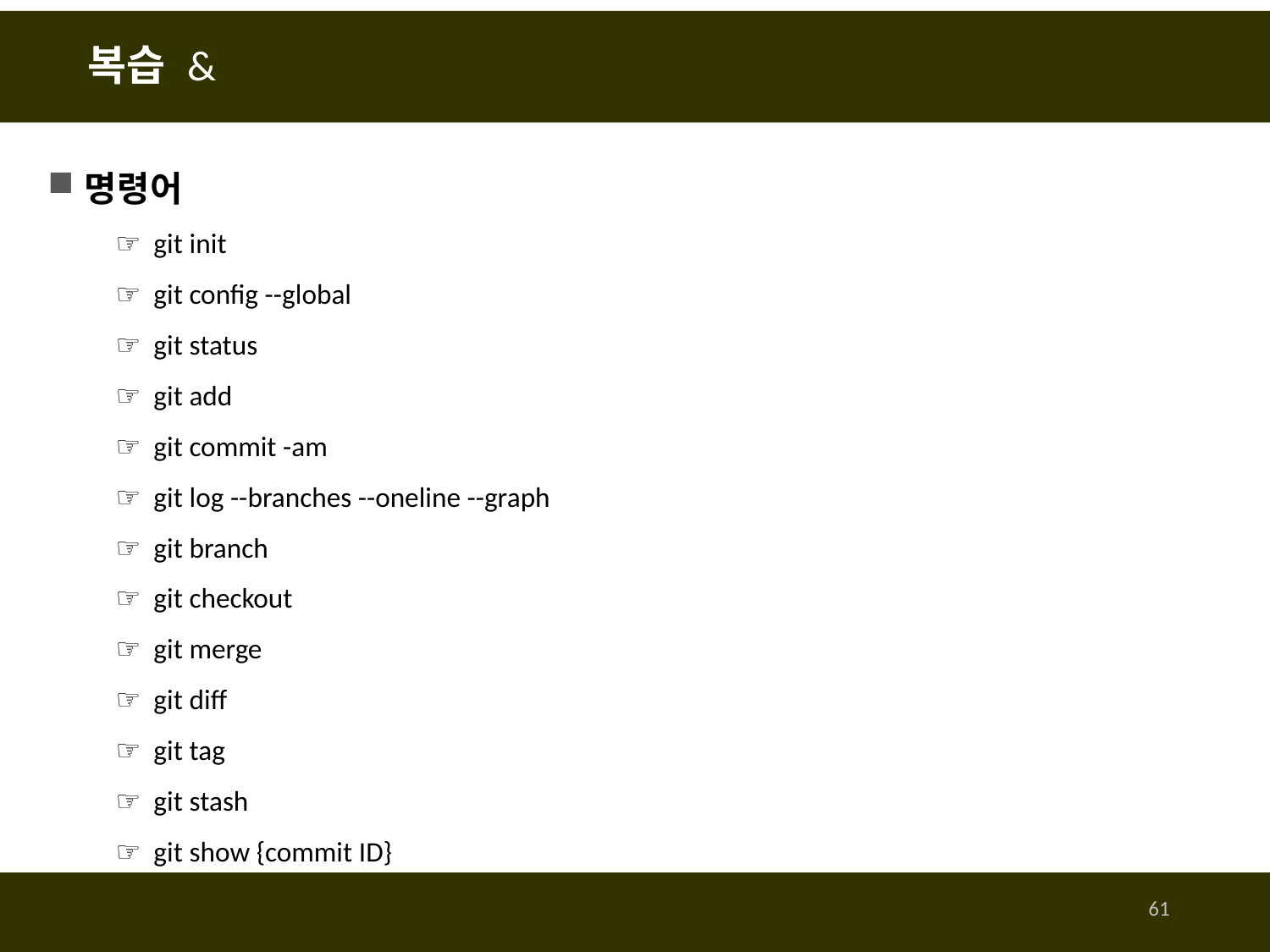

# 복습 &
명령어
 ☞  git init
 ☞  git config --global
 ☞  git status
 ☞  git add
 ☞  git commit -am
 ☞  git log --branches --oneline --graph
 ☞  git branch
 ☞  git checkout
 ☞  git merge
 ☞  git diff
 ☞  git tag
 ☞  git stash
 ☞  git show {commit ID}
61